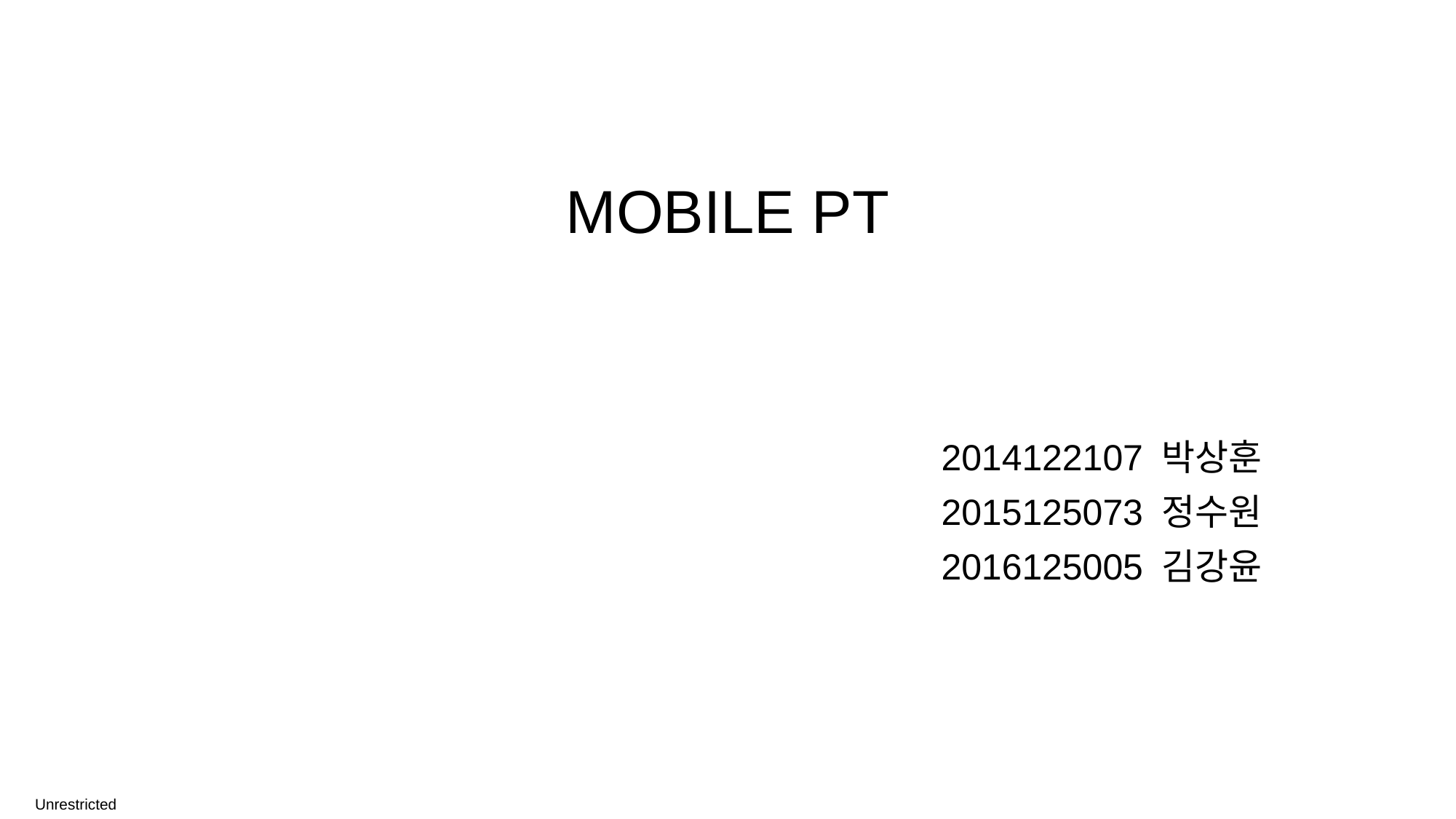

# MOBILE PT
2014122107 박상훈
2015125073 정수원
2016125005 김강윤
Unrestricted